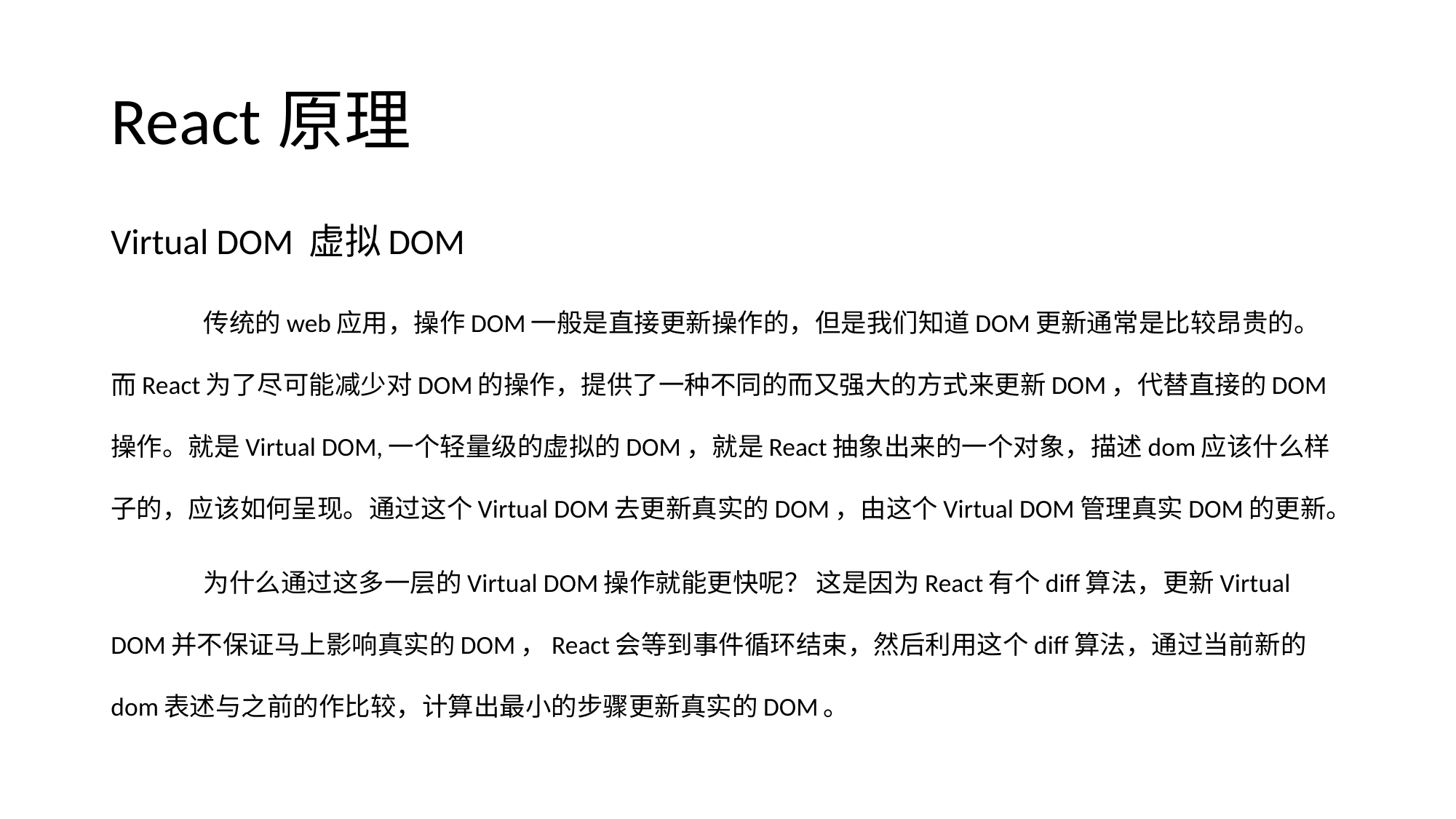

# React原理
Virtual DOM 虚拟DOM
	传统的web应用，操作DOM一般是直接更新操作的，但是我们知道DOM更新通常是比较昂贵的。而React为了尽可能减少对DOM的操作，提供了一种不同的而又强大的方式来更新DOM，代替直接的DOM操作。就是Virtual DOM,一个轻量级的虚拟的DOM，就是React抽象出来的一个对象，描述dom应该什么样子的，应该如何呈现。通过这个Virtual DOM去更新真实的DOM，由这个Virtual DOM管理真实DOM的更新。
	为什么通过这多一层的Virtual DOM操作就能更快呢？ 这是因为React有个diff算法，更新Virtual DOM并不保证马上影响真实的DOM，React会等到事件循环结束，然后利用这个diff算法，通过当前新的dom表述与之前的作比较，计算出最小的步骤更新真实的DOM。